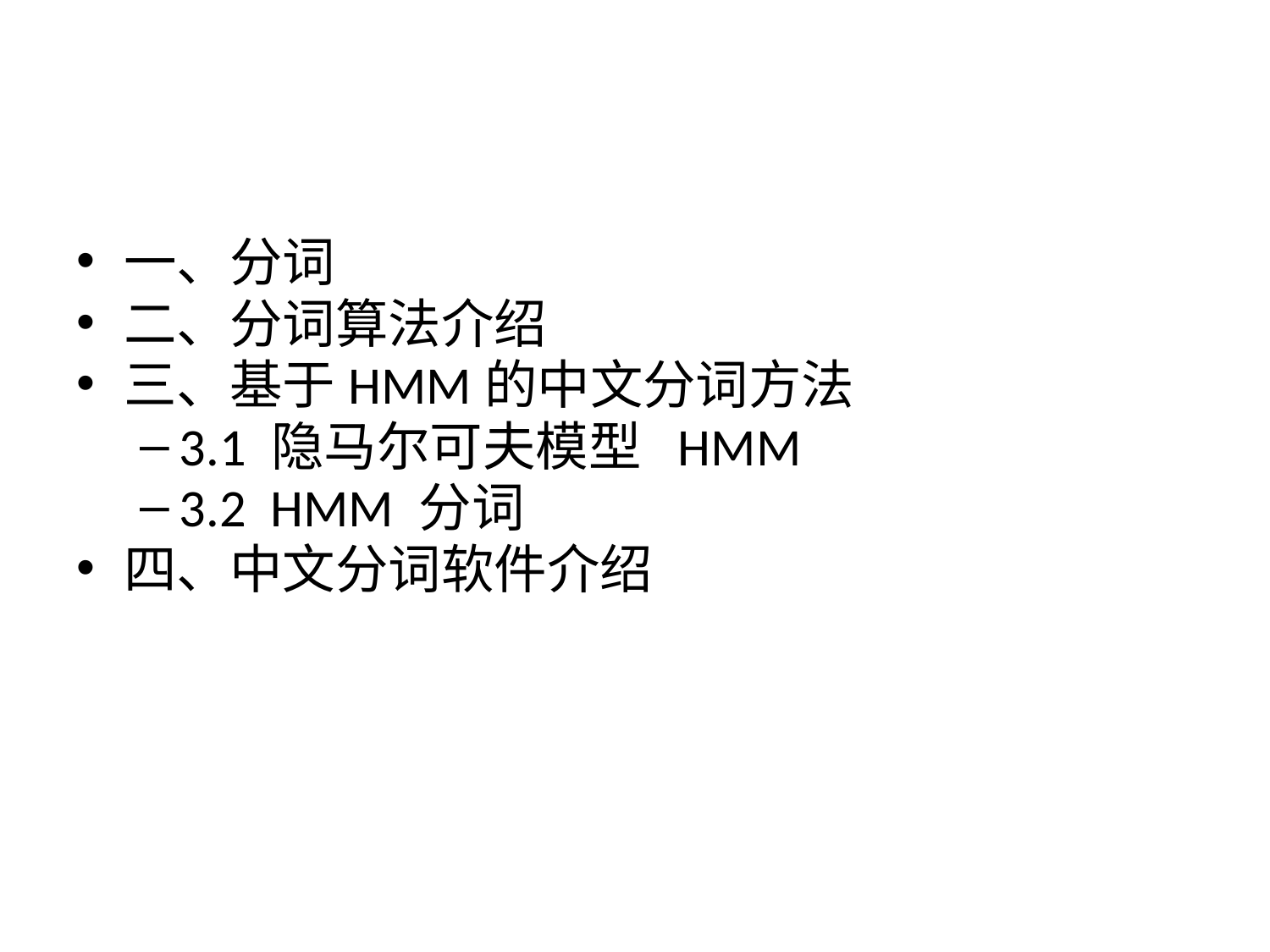

#
一、分词
二、分词算法介绍
三、基于HMM的中文分词方法
3.1 隐马尔可夫模型  HMM
3.2  HMM 分词
四、中文分词软件介绍